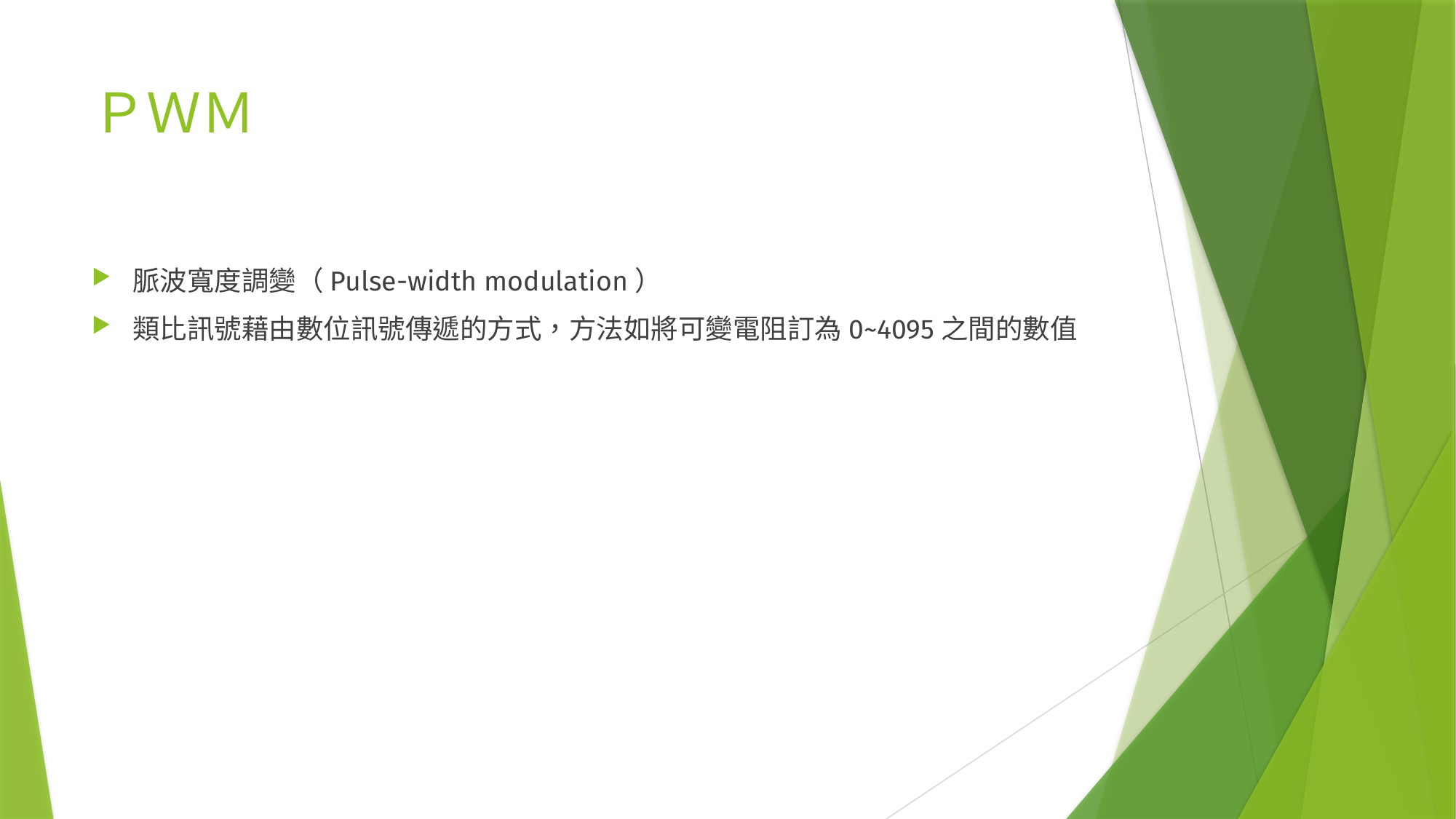

# ＰＷＭ
脈波寬度調變（Pulse-width modulation）
類比訊號藉由數位訊號傳遞的方式，方法如將可變電阻訂為0~4095之間的數值